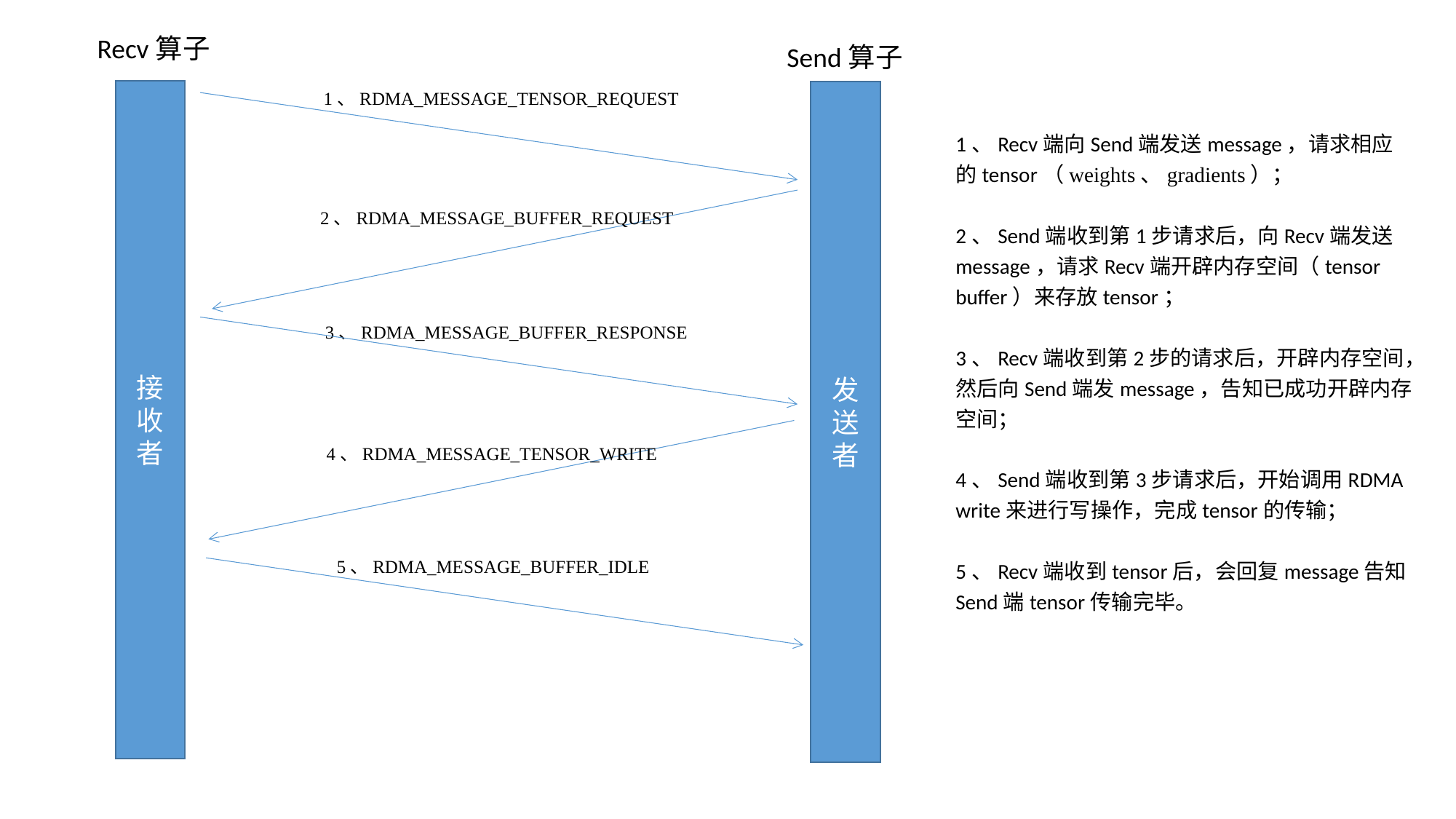

Recv算子
Send算子
接收者
  1、RDMA_MESSAGE_TENSOR_REQUEST

发送者
1、Recv端向Send端发送message，请求相应的tensor（weights、gradients）；

2、Send端收到第1步请求后，向Recv端发送message，请求Recv端开辟内存空间（tensor buffer）来存放tensor；

3、Recv端收到第2步的请求后，开辟内存空间，然后向Send端发message，告知已成功开辟内存空间；

4、Send端收到第3步请求后，开始调用RDMA write来进行写操作，完成tensor的传输；

5、Recv端收到tensor后，会回复message告知Send端tensor传输完毕。

  2、RDMA_MESSAGE_BUFFER_REQUEST

  3、RDMA_MESSAGE_BUFFER_RESPONSE

  4、RDMA_MESSAGE_TENSOR_WRITE

  5、RDMA_MESSAGE_BUFFER_IDLE